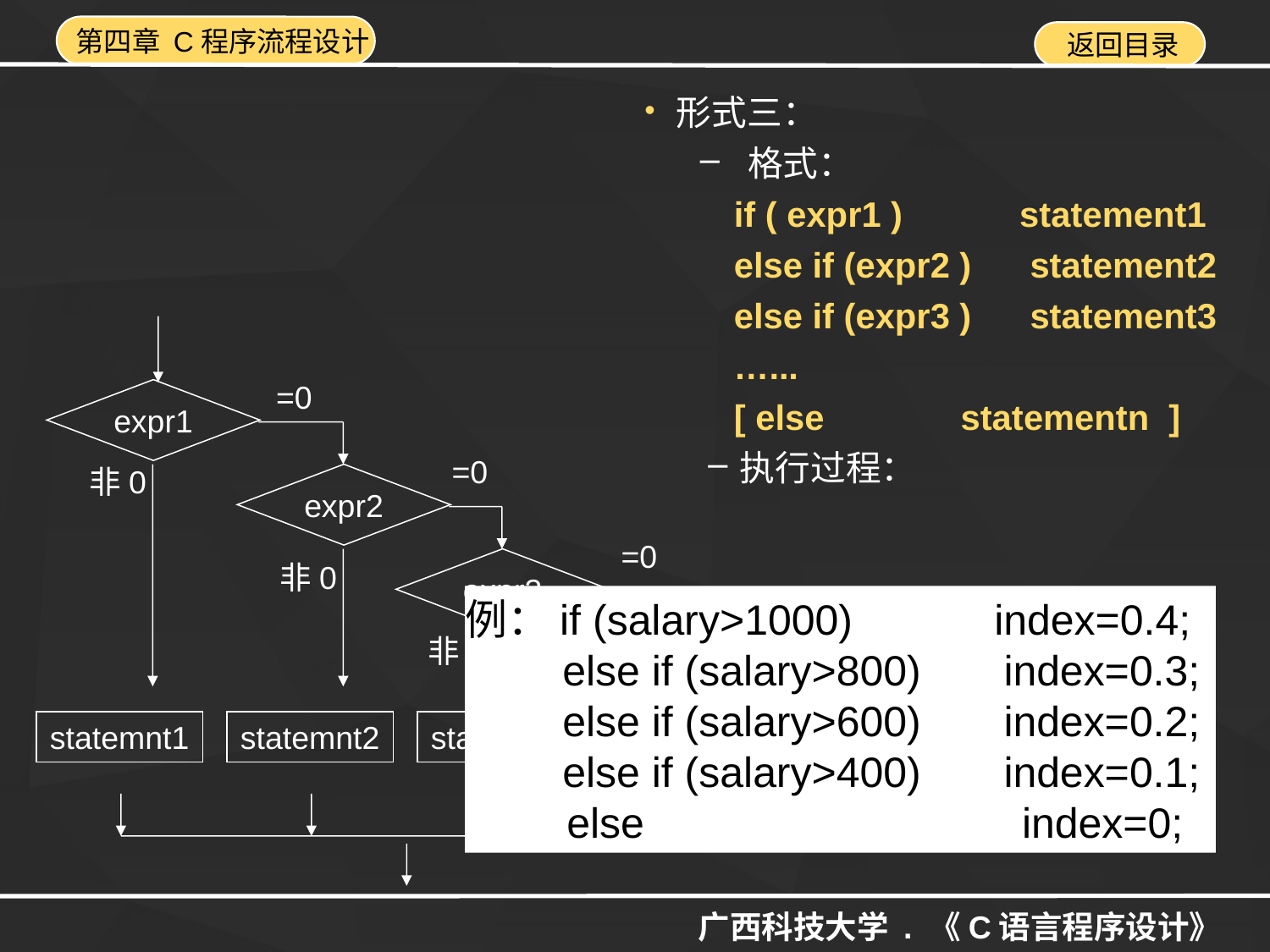

形式三：
格式：
          if ( expr1 )            statement1
          else if (expr2 )      statement2
          else if (expr3 )      statement3
          …...
          [ else              statementn  ]
执行过程：

=0
expr1
=0

非0

expr2
=0

非0

expr3

非0

statemnt1
statemnt2
statemnt3
statemntn

例：if (salary>1000)            index=0.4;
        else if (salary>800)       index=0.3;
        else if (salary>600)       index=0.2;
        else if (salary>400)       index=0.1;
        else                                index=0;